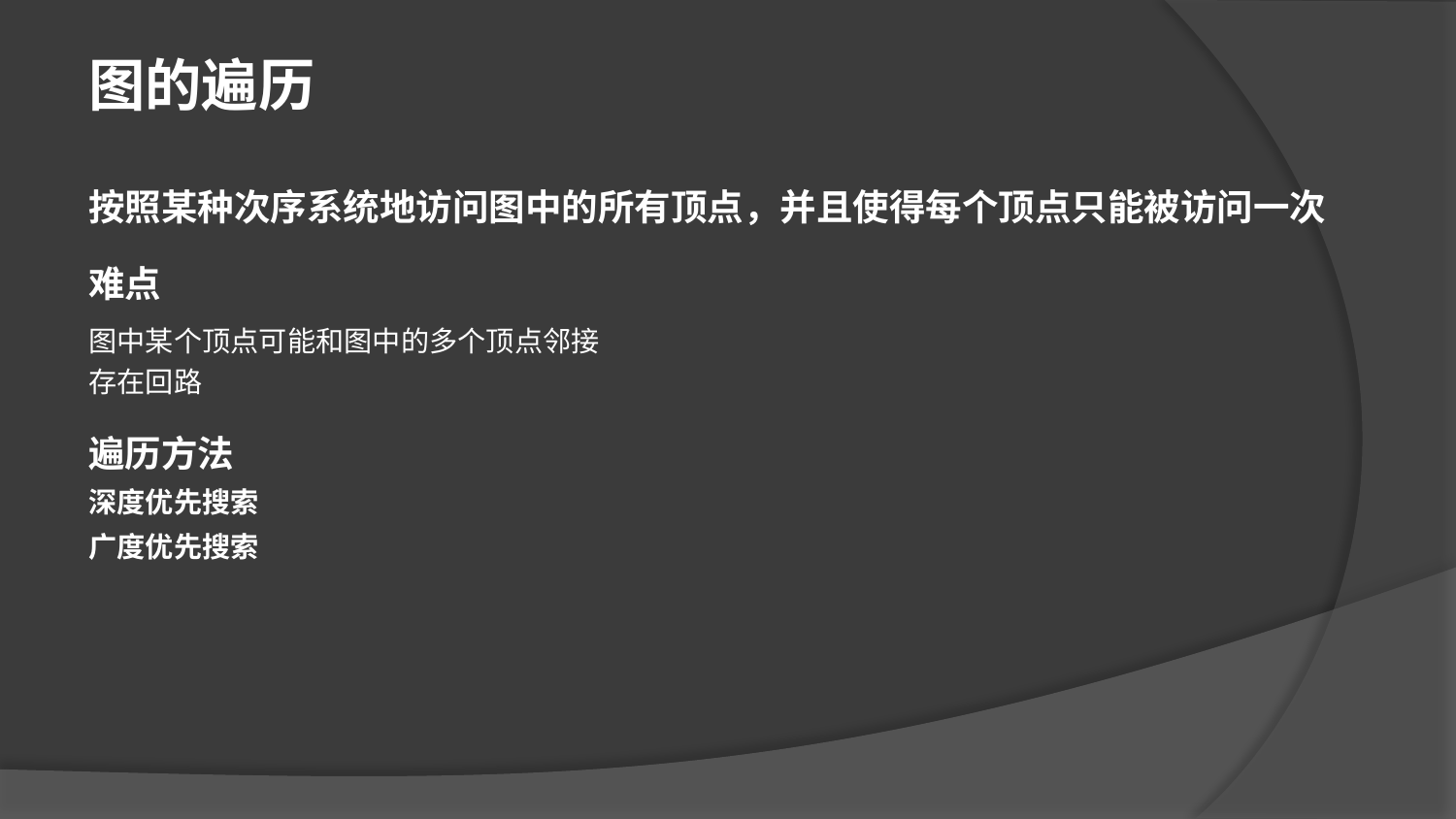

图的遍历
按照某种次序系统地访问图中的所有顶点，并且使得每个顶点只能被访问一次
难点
图中某个顶点可能和图中的多个顶点邻接
存在回路
遍历方法
深度优先搜索
广度优先搜索